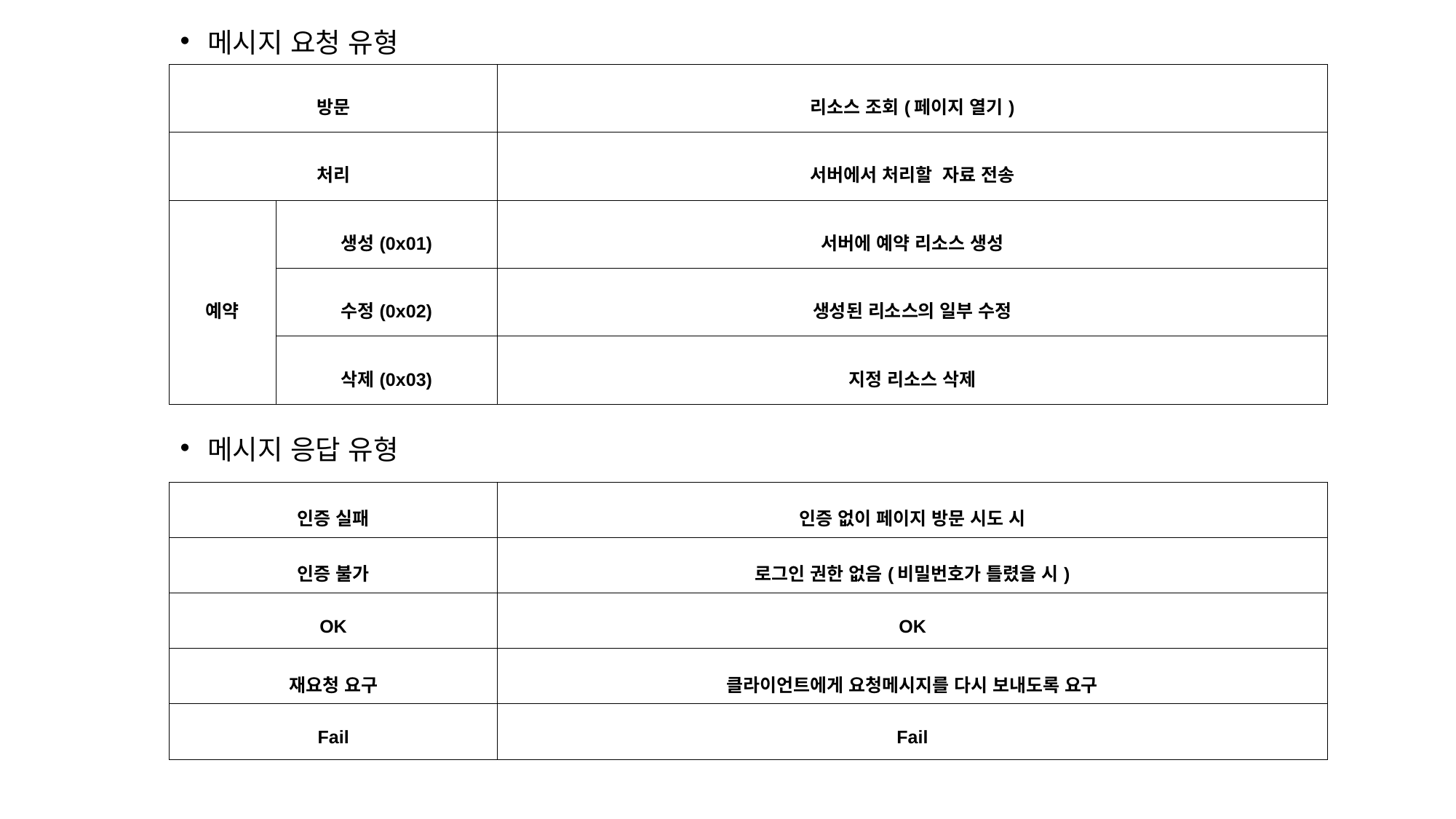

메시지 요청 유형
| 방문 |  | 리소스 조회(페이지 열기) |
| --- | --- | --- |
| 처리 |  | 서버에서 처리할 자료 전송 |
| 예약 | 생성(0x01) | 서버에 예약 리소스 생성 |
|  | 수정(0x02) | 생성된 리소스의 일부 수정 |
|  | 삭제(0x03) | 지정 리소스 삭제 |
메시지 응답 유형
| 인증 실패 | 인증 없이 페이지 방문 시도 시 |
| --- | --- |
| 인증 불가 | 로그인 권한 없음(비밀번호가 틀렸을 시) |
| OK | OK |
| 재요청 요구 | 클라이언트에게 요청메시지를 다시 보내도록 요구 |
| Fail | Fail |